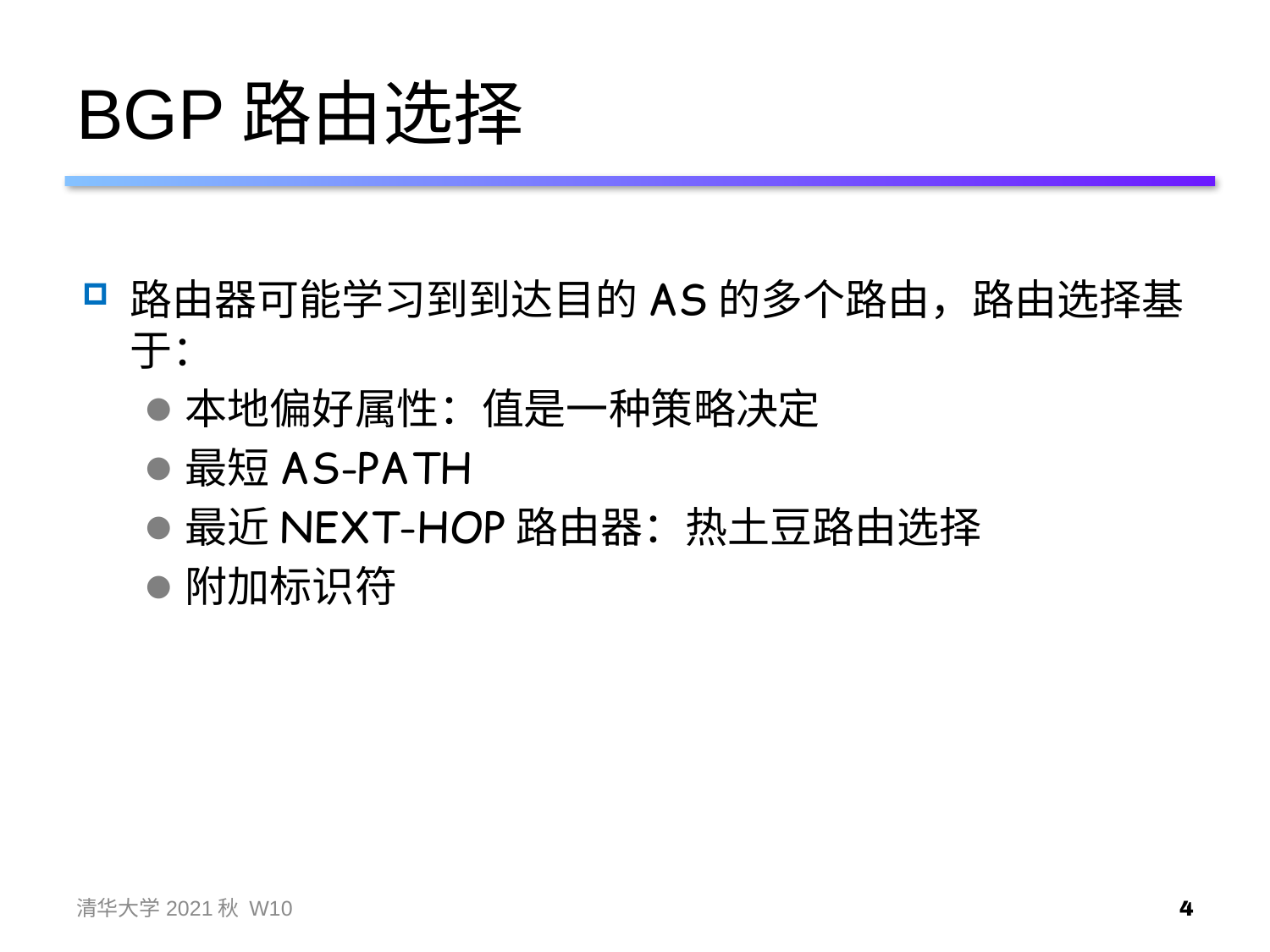

# BGP路由选择
路由器可能学习到到达目的AS的多个路由，路由选择基于：
本地偏好属性：值是一种策略决定
最短AS-PATH
最近NEXT-HOP路由器：热土豆路由选择
附加标识符
清华大学2021秋 W10
4